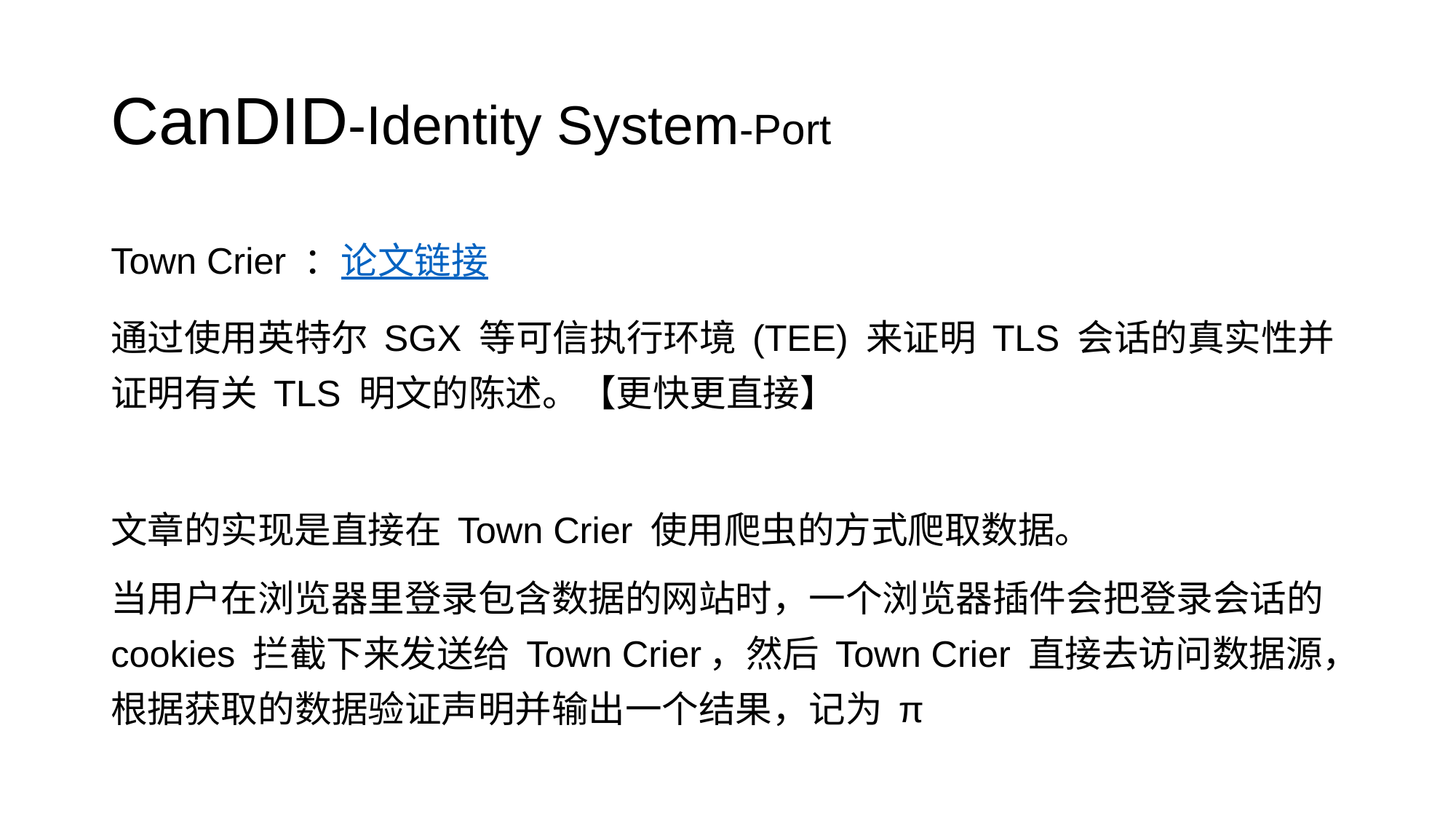

# CanDID-Identity System-Port
Town Crier ：论文链接
通过使用英特尔 SGX 等可信执行环境 (TEE) 来证明 TLS 会话的真实性并证明有关 TLS 明文的陈述。【更快更直接】

文章的实现是直接在 Town Crier 使用爬虫的方式爬取数据。
当用户在浏览器里登录包含数据的网站时，一个浏览器插件会把登录会话的 cookies 拦截下来发送给 Town Crier，然后 Town Crier 直接去访问数据源，根据获取的数据验证声明并输出一个结果，记为 π